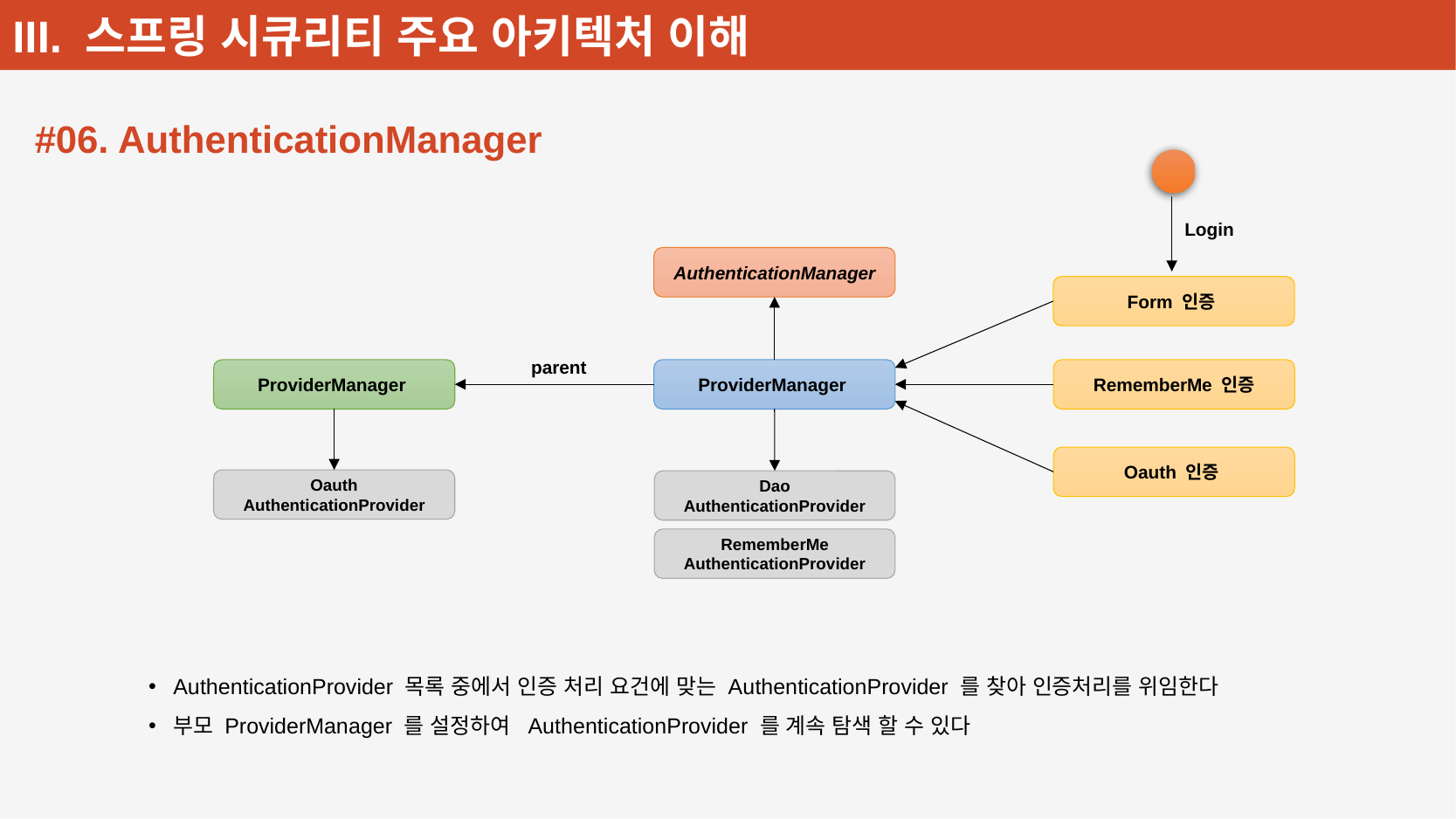

#06. AuthenticationManager

Login
AuthenticationManager
Form 인증
parent
ProviderManager
ProviderManager
RememberMe 인증
Oauth 인증
Oauth
AuthenticationProvider
Dao
AuthenticationProvider
RememberMe
AuthenticationProvider
AuthenticationProvider 목록 중에서 인증 처리 요건에 맞는 AuthenticationProvider 를 찾아 인증처리를 위임한다
부모 ProviderManager 를 설정하여  AuthenticationProvider 를 계속 탐색 할 수 있다